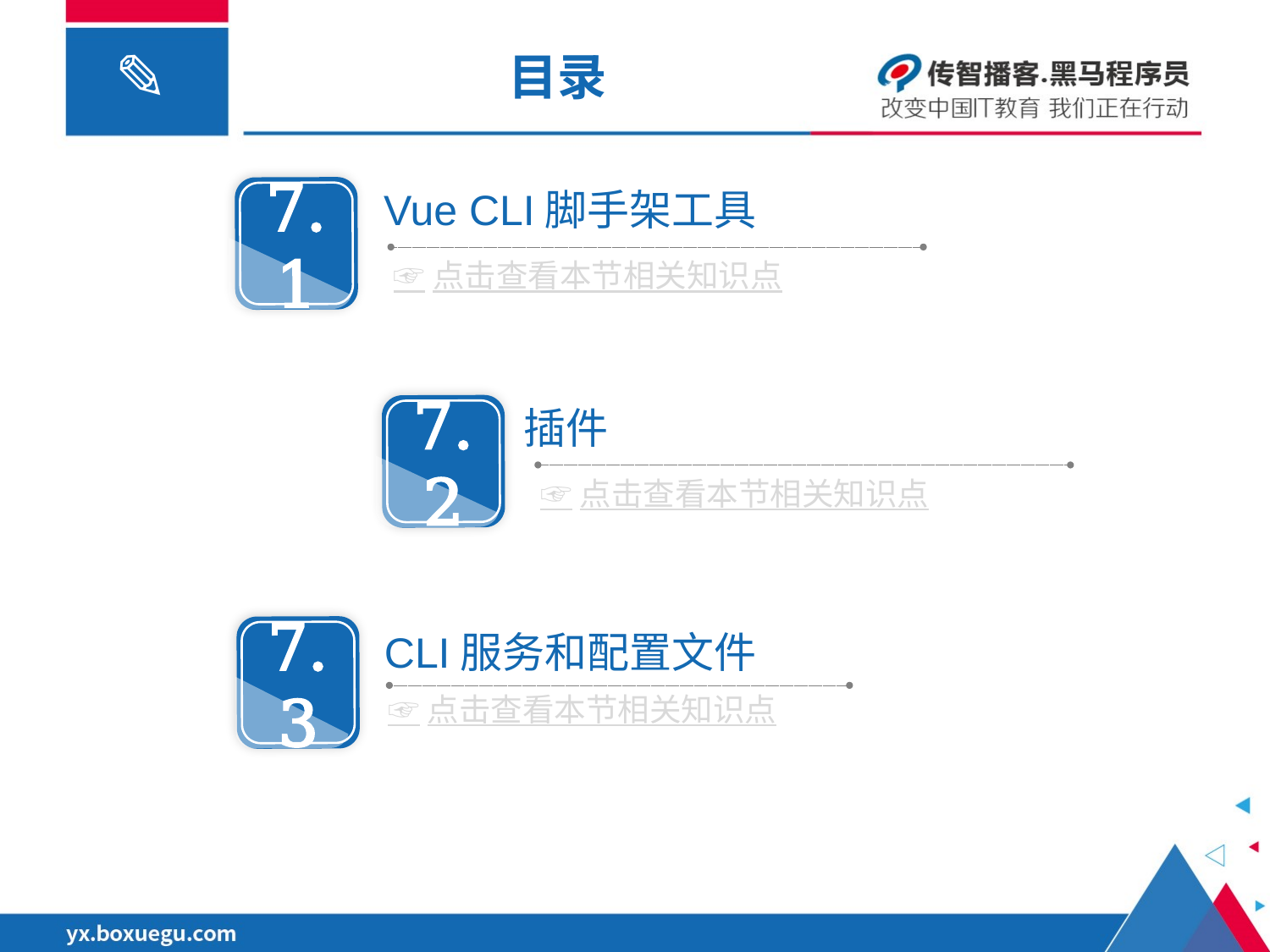

# 目录
7.1

Vue CLI脚手架工具
☞点击查看本节相关知识点
7.2

插件
☞点击查看本节相关知识点
7.3

CLI服务和配置文件
☞点击查看本节相关知识点